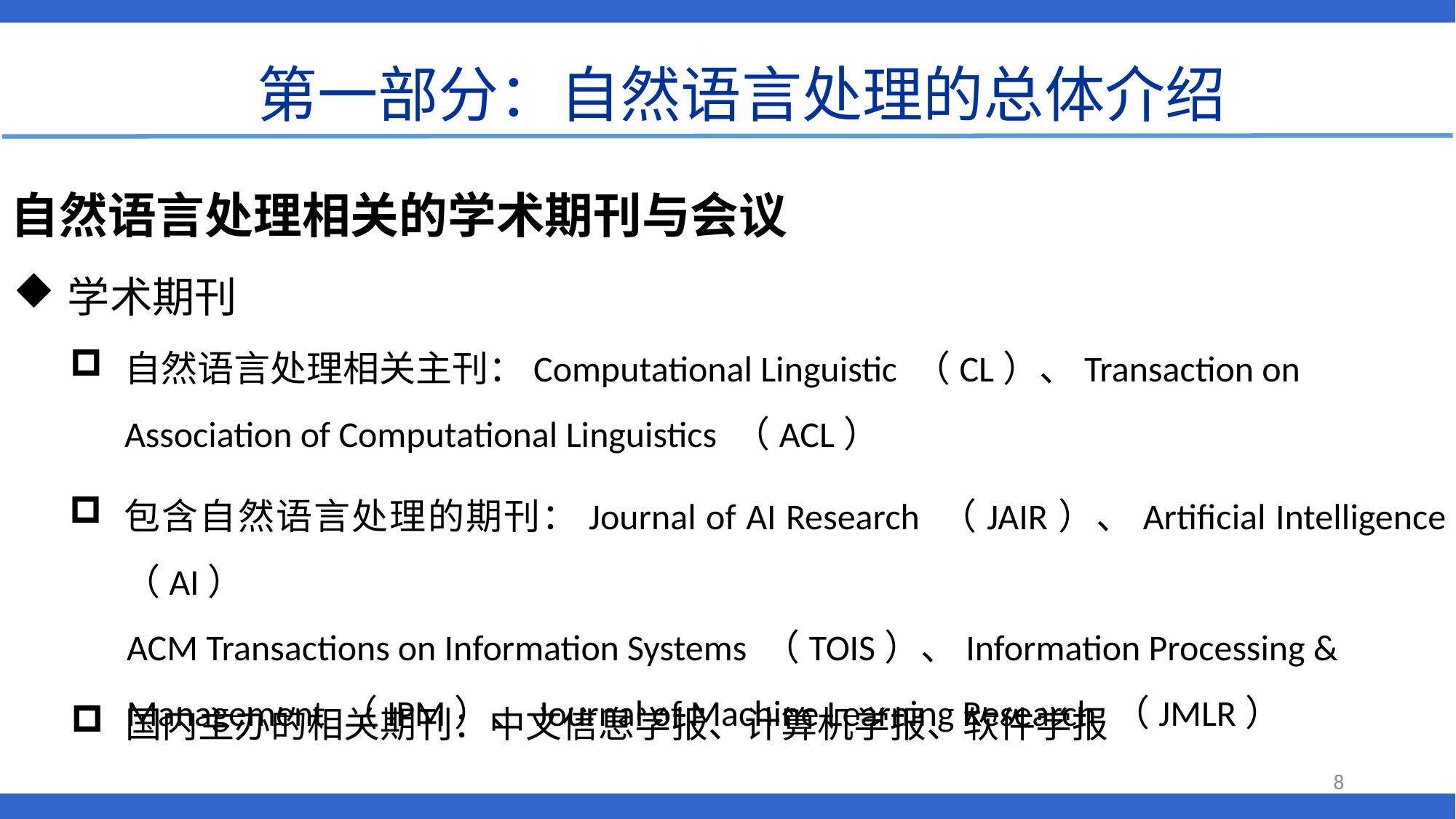

第一部分：自然语言处理的总体介绍
自然语言处理相关的学术期刊与会议
学术期刊
自然语言处理相关主刊：Computational Linguistic （CL）、Transaction on Association of Computational Linguistics （ACL）
包含自然语言处理的期刊：Journal of AI Research （JAIR）、Artificial Intelligence （AI）
       ACM Transactions on Information Systems （TOIS）、Information Processing &
       Management （IPM）、Journal of Machine Learning Research （JMLR）
国内主办的相关期刊：中文信息学报、计算机学报、软件学报
8